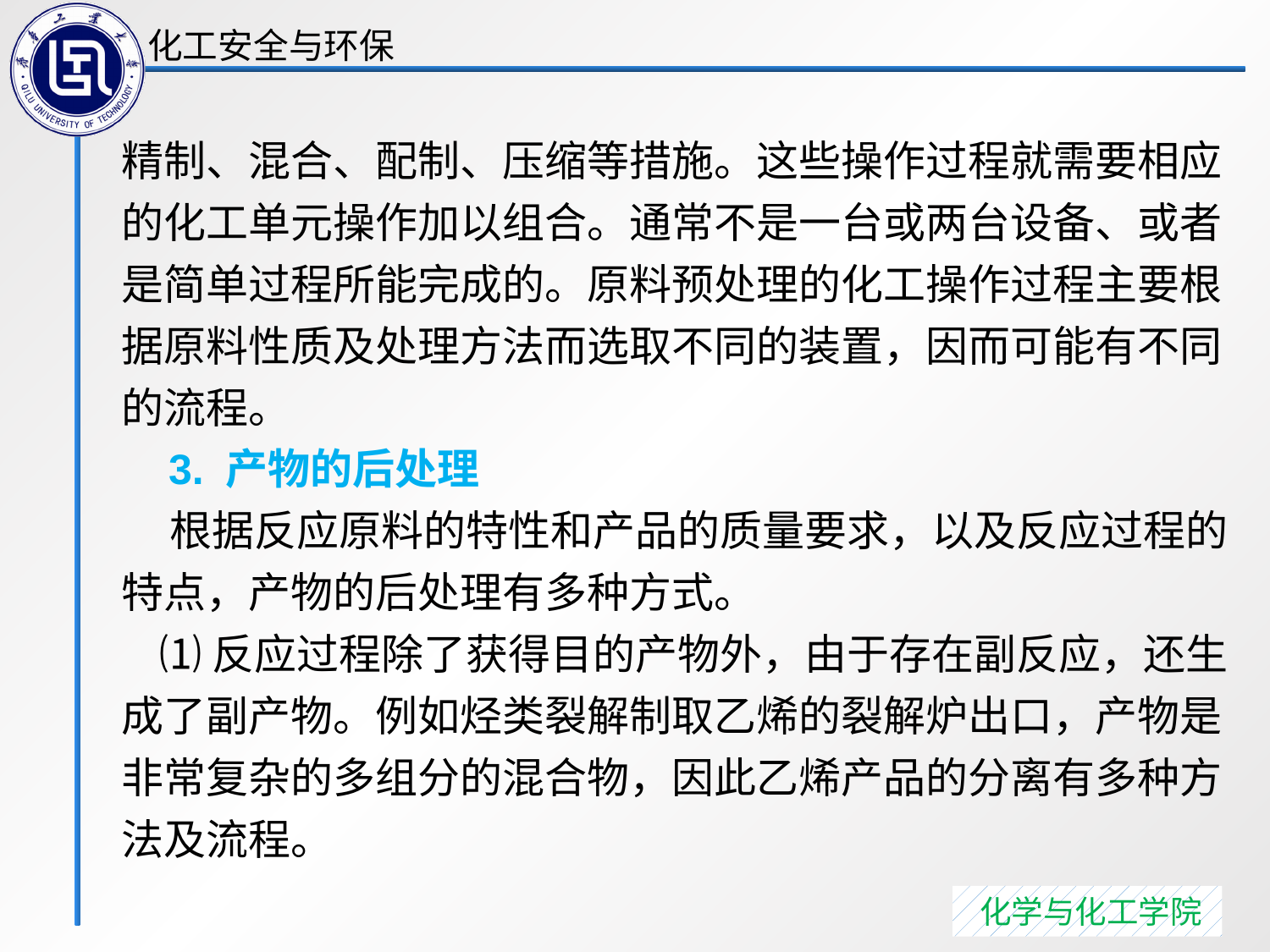

精制、混合、配制、压缩等措施。这些操作过程就需要相应的化工单元操作加以组合。通常不是一台或两台设备、或者是简单过程所能完成的。原料预处理的化工操作过程主要根据原料性质及处理方法而选取不同的装置，因而可能有不同的流程。
    3. 产物的后处理
    根据反应原料的特性和产品的质量要求，以及反应过程的特点，产物的后处理有多种方式。
    ⑴反应过程除了获得目的产物外，由于存在副反应，还生成了副产物。例如烃类裂解制取乙烯的裂解炉出口，产物是非常复杂的多组分的混合物，因此乙烯产品的分离有多种方法及流程。